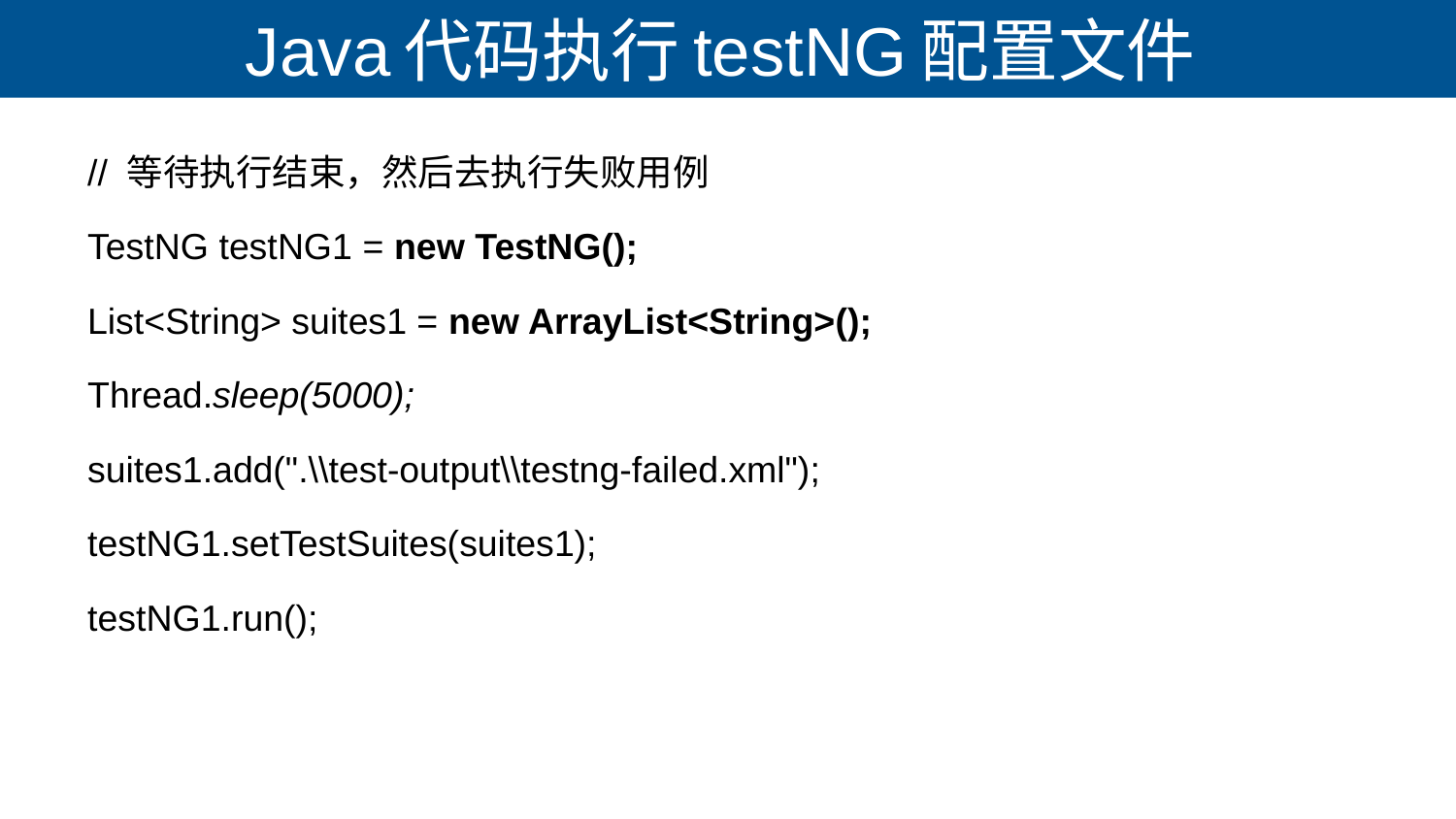

# Java代码执行testNG配置文件
// 等待执行结束，然后去执行失败用例
TestNG testNG1 = new TestNG();
List<String> suites1 = new ArrayList<String>();
Thread.sleep(5000);
suites1.add(".\\test-output\\testng-failed.xml");
testNG1.setTestSuites(suites1);
testNG1.run();